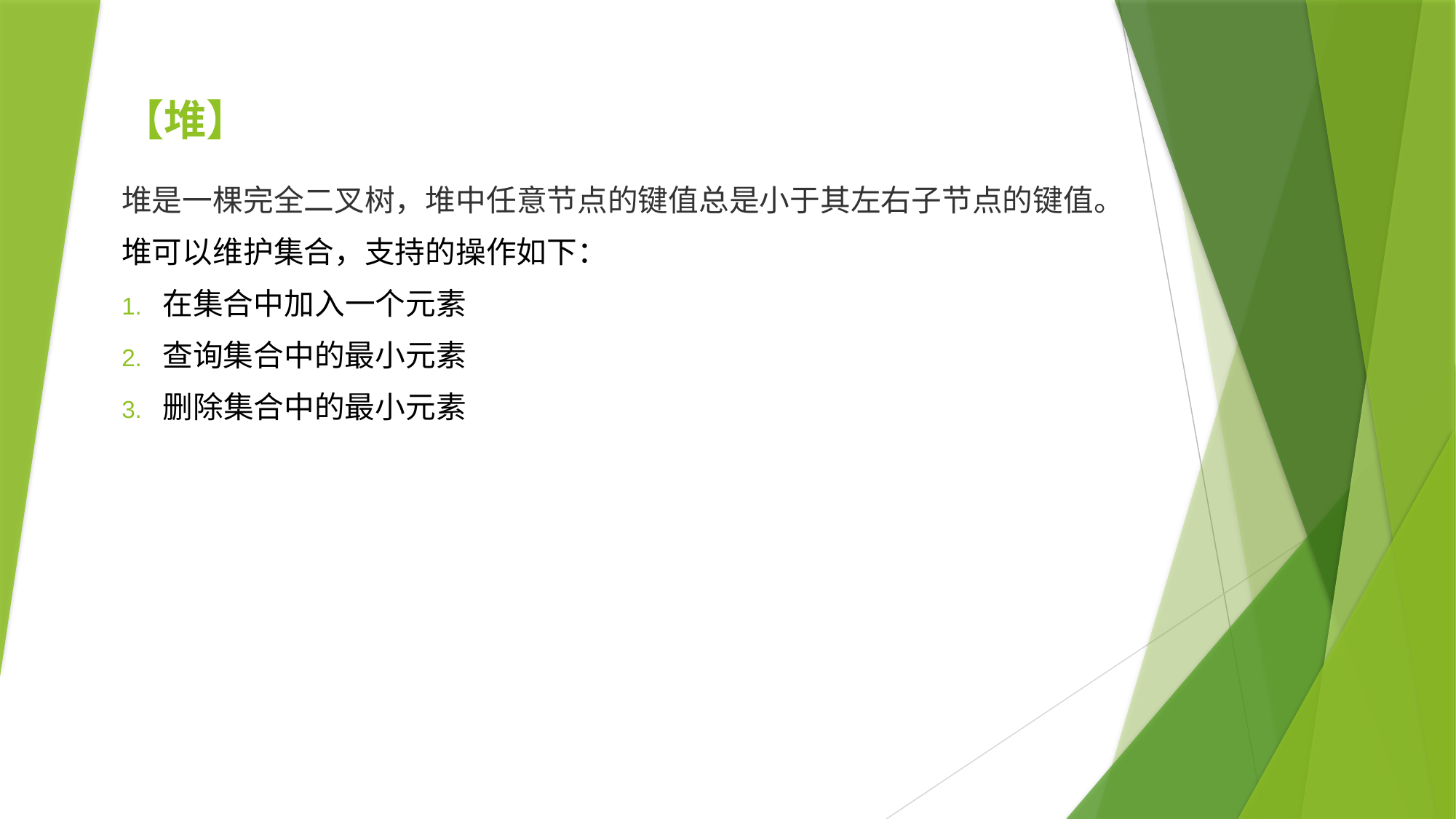

# 【堆】
堆是一棵完全二叉树，堆中任意节点的键值总是小于其左右子节点的键值。
堆可以维护集合，支持的操作如下：
在集合中加入一个元素
查询集合中的最小元素
删除集合中的最小元素